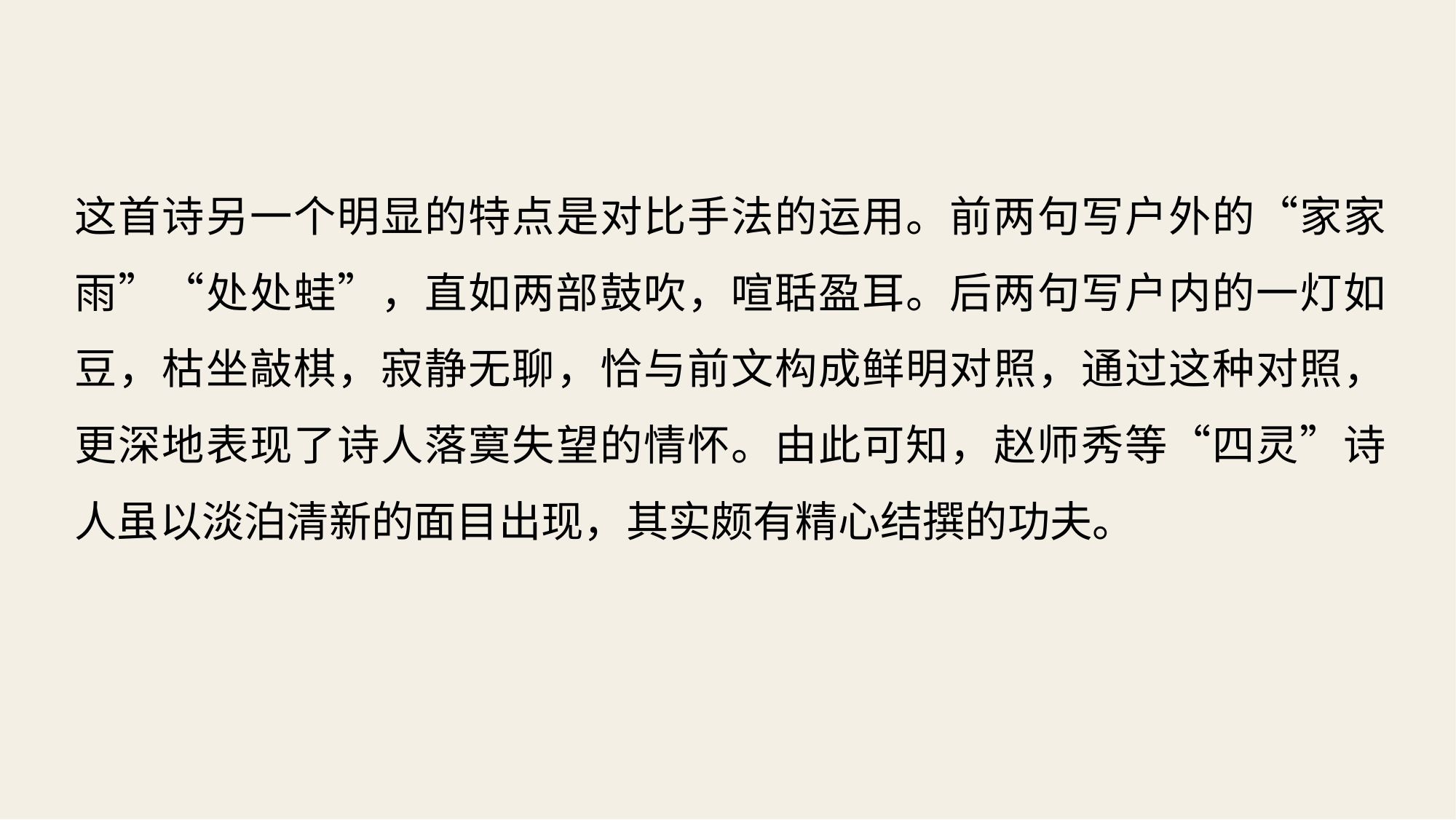

这首诗另一个明显的特点是对比手法的运用。前两句写户外的“家家雨”“处处蛙”，直如两部鼓吹，喧聒盈耳。后两句写户内的一灯如豆，枯坐敲棋，寂静无聊，恰与前文构成鲜明对照，通过这种对照，更深地表现了诗人落寞失望的情怀。由此可知，赵师秀等“四灵”诗人虽以淡泊清新的面目出现，其实颇有精心结撰的功夫。